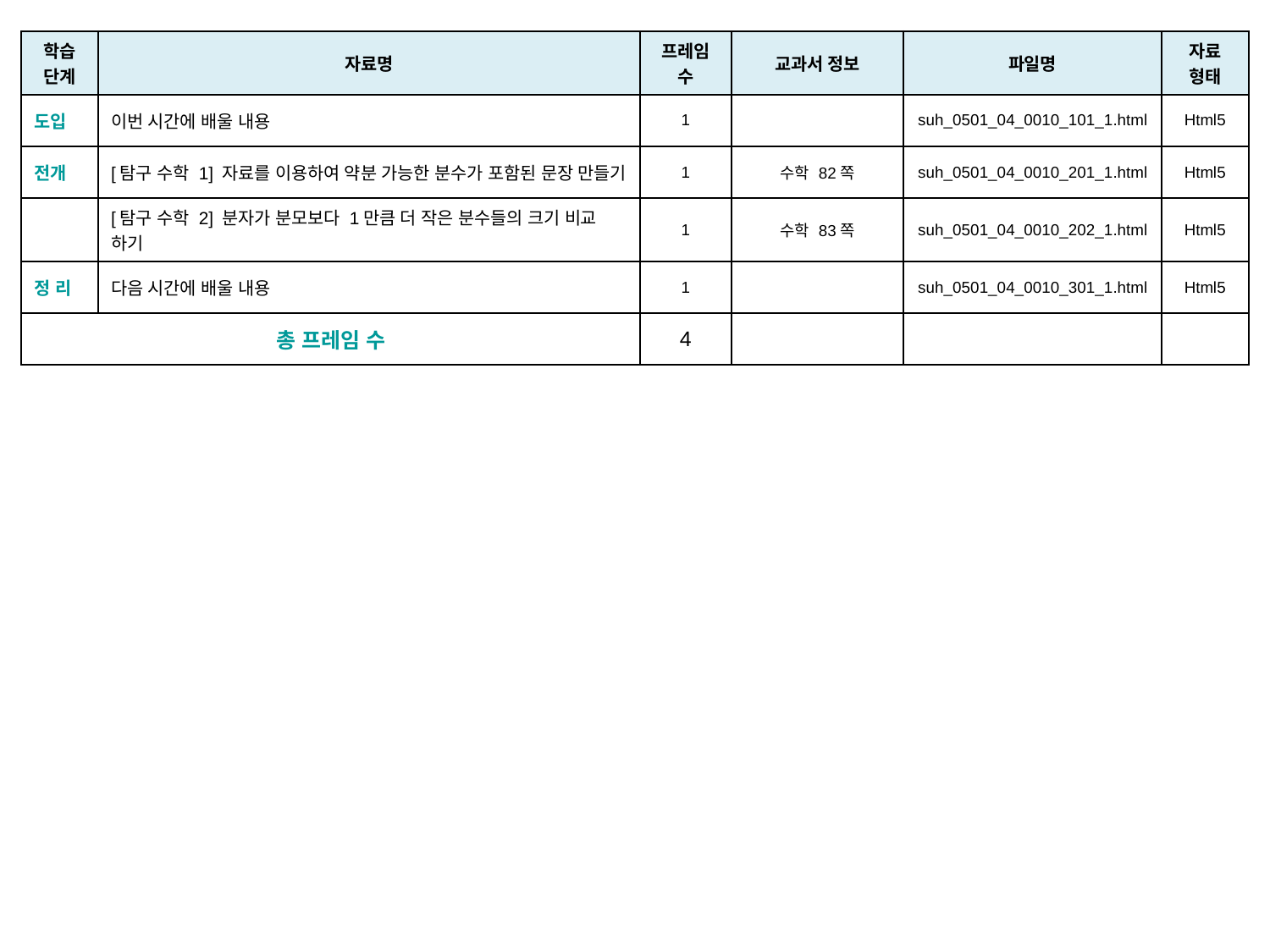

| 학습 단계 | 자료명 | 프레임 수 | 교과서 정보 | 파일명 | 자료 형태 |
| --- | --- | --- | --- | --- | --- |
| 도입 | 이번 시간에 배울 내용 | 1 |  | suh\_0501\_04\_0010\_101\_1.html | Html5 |
| 전개 | [탐구 수학 1] 자료를 이용하여 약분 가능한 분수가 포함된 문장 만들기 | 1 | 수학 82쪽 | suh\_0501\_04\_0010\_201\_1.html | Html5 |
|  | [탐구 수학 2] 분자가 분모보다 1만큼 더 작은 분수들의 크기 비교 하기 | 1 | 수학 83쪽 | suh\_0501\_04\_0010\_202\_1.html | Html5 |
| 정 리 | 다음 시간에 배울 내용 | 1 |  | suh\_0501\_04\_0010\_301\_1.html | Html5 |
| 총 프레임 수 |  | 4 |  |  |  |